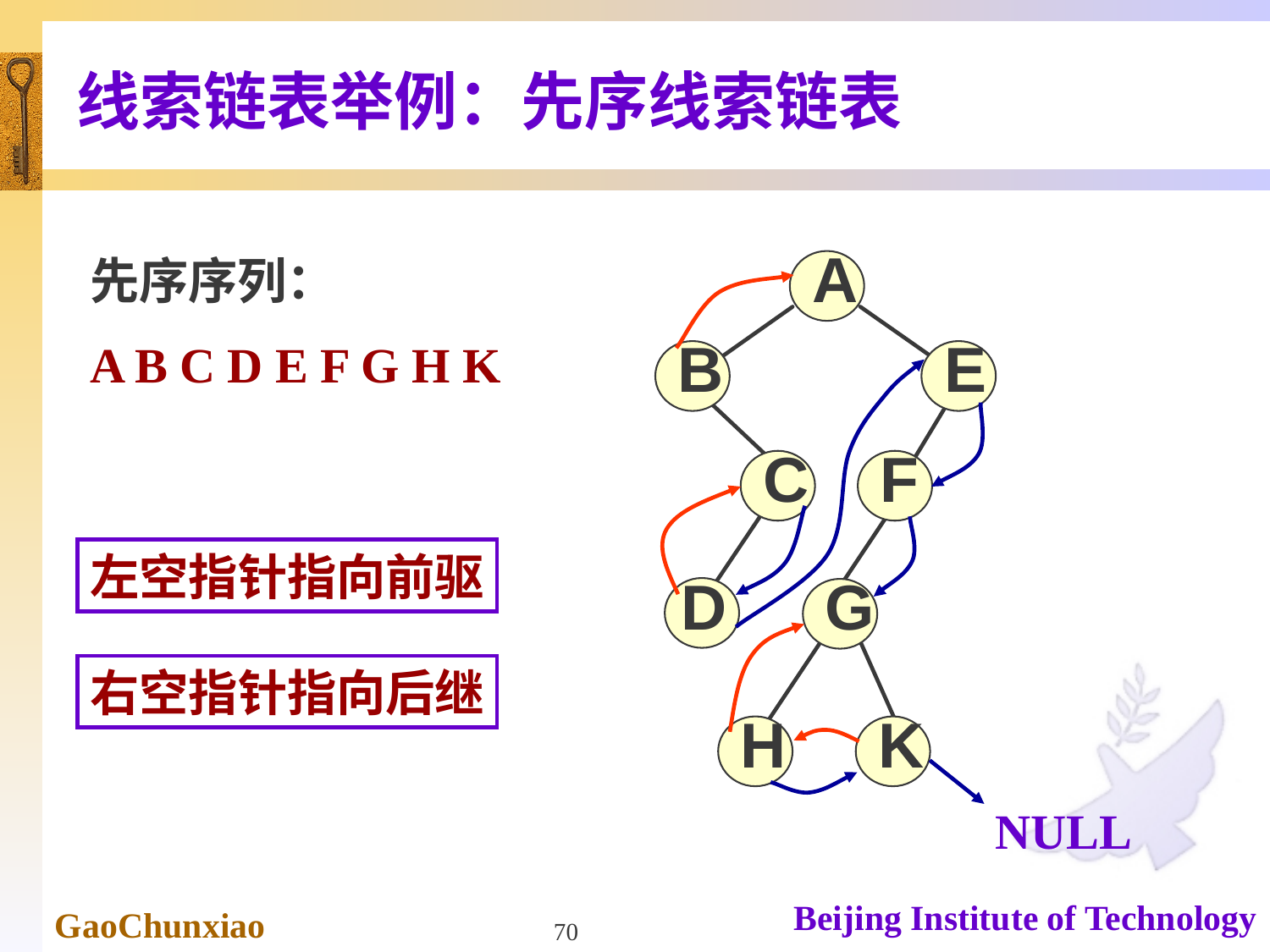

# 线索链表举例：先序线索链表
 A

 B

 E

 C

 F

D

 G

 H

 K

先序序列：
A B C D E F G H K

左空指针指向前驱
右空指针指向后继

NULL
70